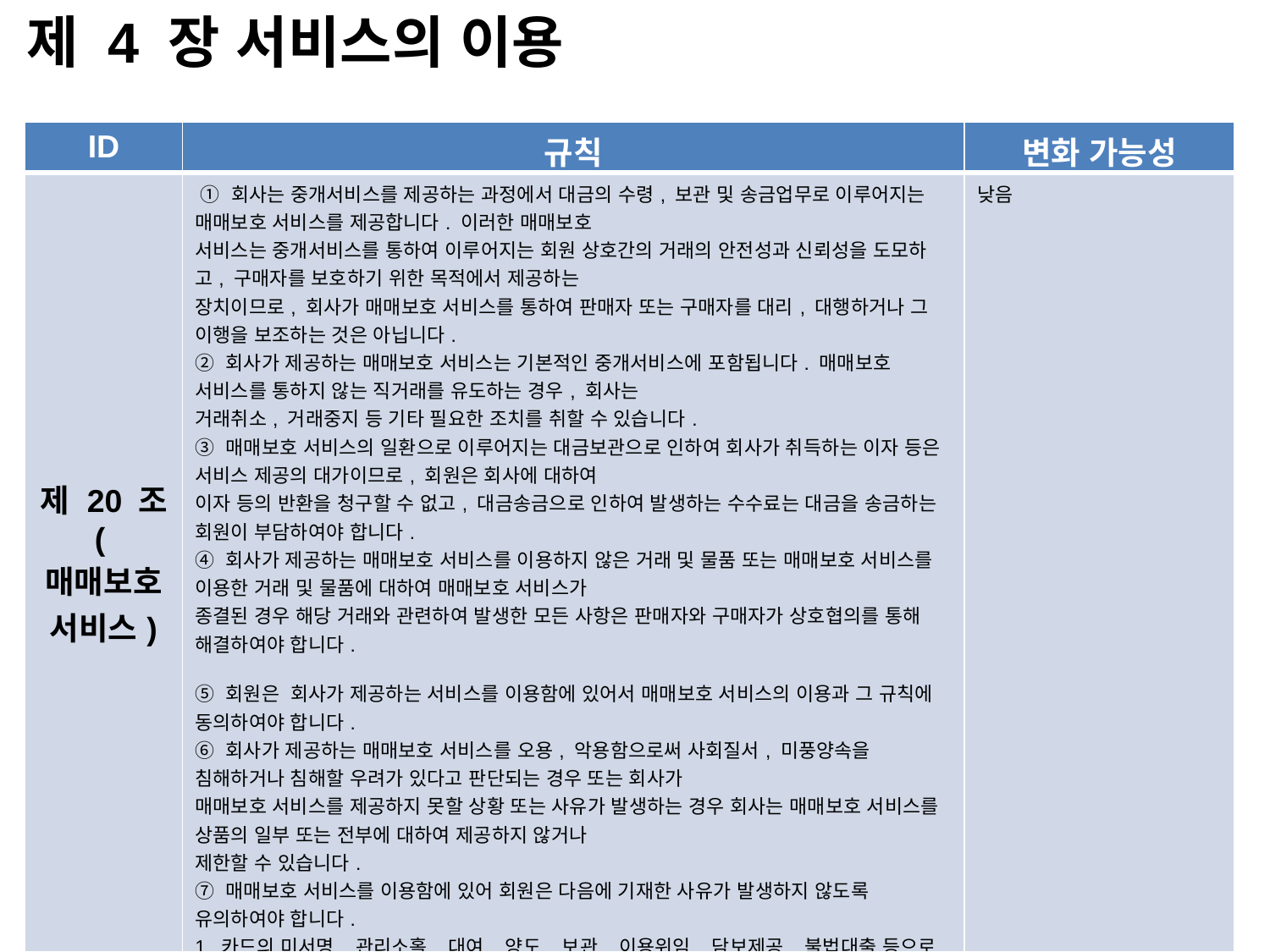

제 4 장 서비스의 이용
| ID | 규칙 | 변화 가능성 |
| --- | --- | --- |
| 제 20 조 (매매보호 서비스) | ① 회사는 중개서비스를 제공하는 과정에서 대금의 수령, 보관 및 송금업무로 이루어지는 매매보호 서비스를 제공합니다. 이러한 매매보호 서비스는 중개서비스를 통하여 이루어지는 회원 상호간의 거래의 안전성과 신뢰성을 도모하고, 구매자를 보호하기 위한 목적에서 제공하는 장치이므로, 회사가 매매보호 서비스를 통하여 판매자 또는 구매자를 대리, 대행하거나 그 이행을 보조하는 것은 아닙니다. ② 회사가 제공하는 매매보호 서비스는 기본적인 중개서비스에 포함됩니다. 매매보호 서비스를 통하지 않는 직거래를 유도하는 경우, 회사는 거래취소, 거래중지 등 기타 필요한 조치를 취할 수 있습니다. ③ 매매보호 서비스의 일환으로 이루어지는 대금보관으로 인하여 회사가 취득하는 이자 등은 서비스 제공의 대가이므로, 회원은 회사에 대하여 이자 등의 반환을 청구할 수 없고, 대금송금으로 인하여 발생하는 수수료는 대금을 송금하는 회원이 부담하여야 합니다. ④ 회사가 제공하는 매매보호 서비스를 이용하지 않은 거래 및 물품 또는 매매보호 서비스를 이용한 거래 및 물품에 대하여 매매보호 서비스가 종결된 경우 해당 거래와 관련하여 발생한 모든 사항은 판매자와 구매자가 상호협의를 통해 해결하여야 합니다. ⑤ 회원은  회사가 제공하는 서비스를 이용함에 있어서 매매보호 서비스의 이용과 그 규칙에 동의하여야 합니다. ⑥ 회사가 제공하는 매매보호 서비스를 오용, 악용함으로써 사회질서, 미풍양속을 침해하거나 침해할 우려가 있다고 판단되는 경우 또는 회사가 매매보호 서비스를 제공하지 못할 상황 또는 사유가 발생하는 경우 회사는 매매보호 서비스를 상품의 일부 또는 전부에 대하여 제공하지 않거나 제한할 수 있습니다. ⑦ 매매보호 서비스를 이용함에 있어 회원은 다음에 기재한 사유가 발생하지 않도록 유의하여야 합니다. 1. 카드의 미서명, 관리소홀, 대여, 양도, 보관, 이용위임, 담보제공, 불법대출 등으로 인한 부정사용 또는 위, 변조사고 2. 회원의 가족, 동거인(사실상의 동거인 포함)에 의하거나 또는 이들이 관련하여 생긴 부정사용 또는 위, 변조사고 3. 카드 비밀번호 유출로 인한 부정사용 또는 위, 변조사고 4. 본인인증 서비스의 인증번호 관리소홀로 인한 위, 변조사고 | 낮음 |